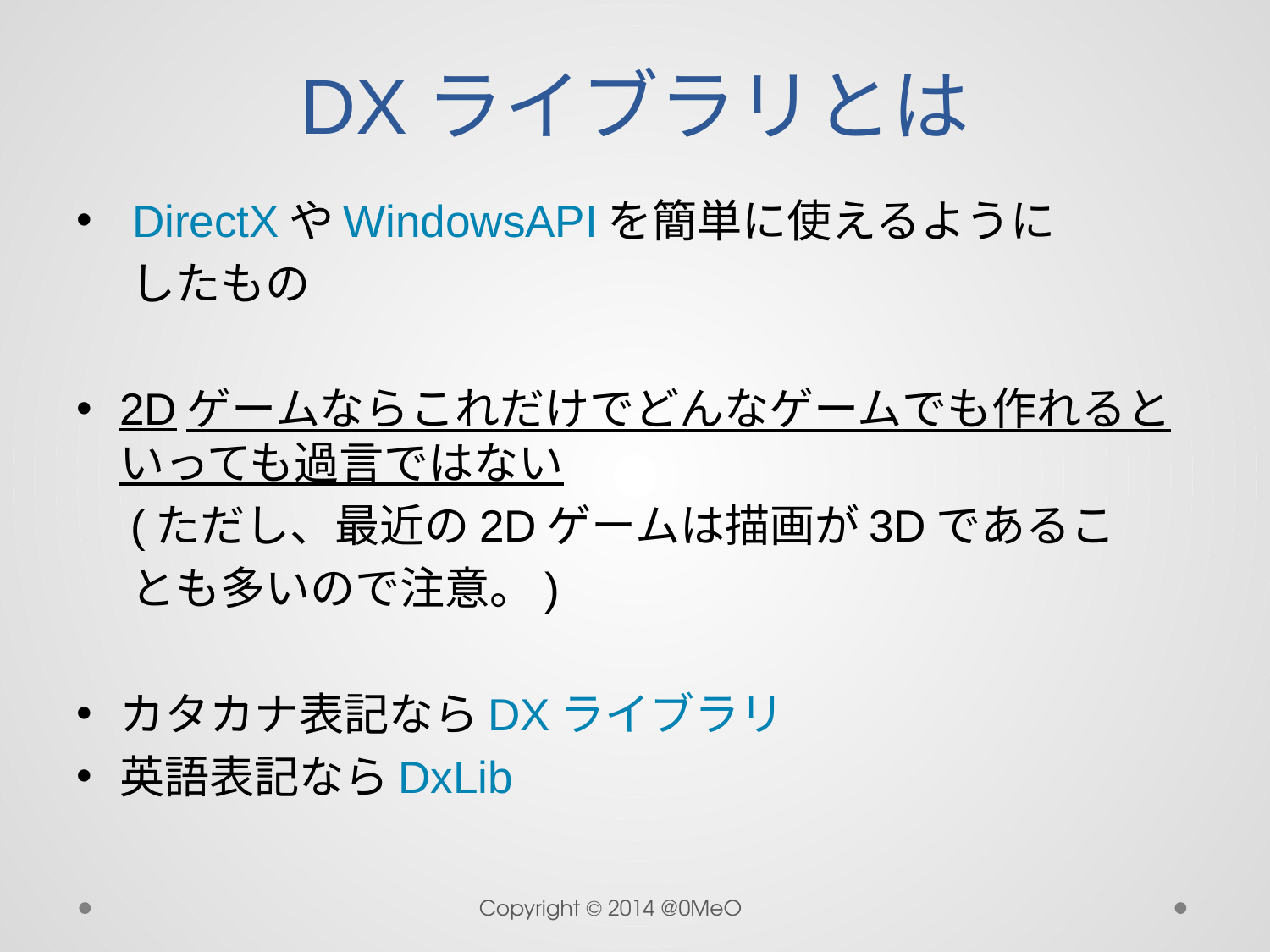

# DXライブラリとは
 DirectXやWindowsAPIを簡単に使えるように
　 したもの

2Dゲームならこれだけでどんなゲームでも作れるといっても過言ではない
　(ただし、最近の2Dゲームは描画が3Dであるこ
　 とも多いので注意。)

カタカナ表記ならDXライブラリ
英語表記ならDxLib